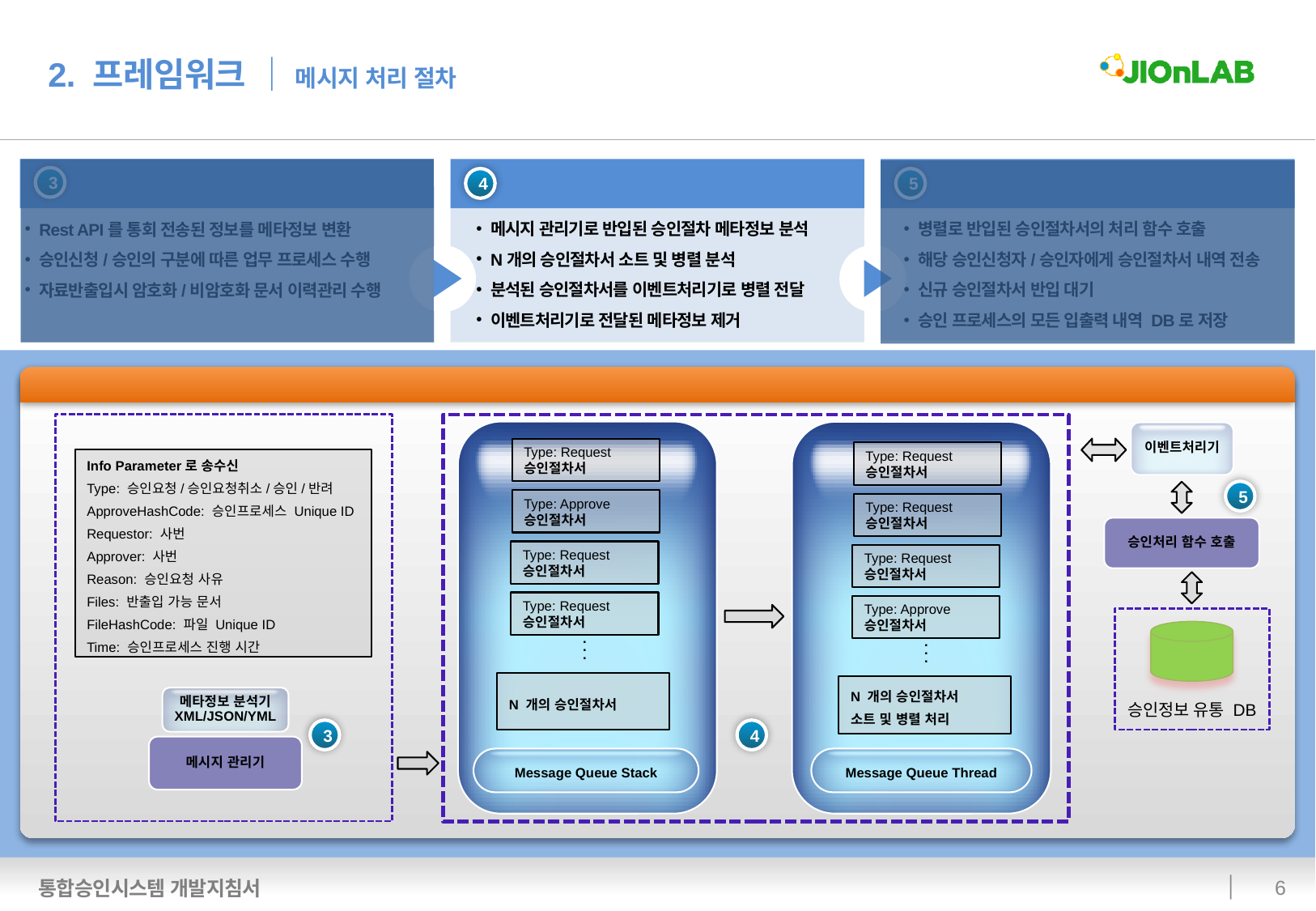

2. 프레임워크 │ 메시지 처리 절차
        메시지관리기를 통한 메타정보 분석

         승인 절차에 따른 메시지 처리

메시지 관리기로 반입된 승인절차 메타정보 분석
N개의 승인절차서 소트 및 병렬 분석
분석된 승인절차서를 이벤트처리기로 병렬 전달
이벤트처리기로 전달된 메타정보 제거
         승인절차서의 승인 기능 수행

3
4
5

Rest API를 통회 전송된 정보를 메타정보 변환
승인신청/승인의 구분에 따른 업무 프로세스 수행
자료반출입시 암호화/비암호화 문서 이력관리 수행
병렬로 반입된 승인절차서의 처리 함수 호출
해당 승인신청자/승인자에게 승인절차서 내역 전송
신규 승인절차서 반입 대기
승인 프로세스의 모든 입출력 내역 DB로 저장

통합승인시스템 프레임워크

이벤트처리기

Type: Request
승인절차서
Type: Request
승인절차서
Info Parameter로 송수신
Type: 승인요청/승인요청취소/승인/반려
ApproveHashCode: 승인프로세스 Unique ID
Requestor: 사번
Approver: 사번
Reason: 승인요청 사유
Files: 반출입 가능 문서
FileHashCode: 파일 Unique ID
Time: 승인프로세스 진행 시간
5

Type: Approve
승인절차서
Type: Request
승인절차서
승인처리 함수 호출
Type: Request
승인절차서
Type: Request
승인절차서

Type: Request
승인절차서
Type: Approve
승인절차서

.
.
.
.
.
.
N 개의 승인절차서
N 개의 승인절차서
소트 및 병렬 처리
메타정보 분석기
XML/JSON/YML
승인정보 유통 DB
3
4
메시지 관리기
Message Queue Thread
Message Queue Stack

 6